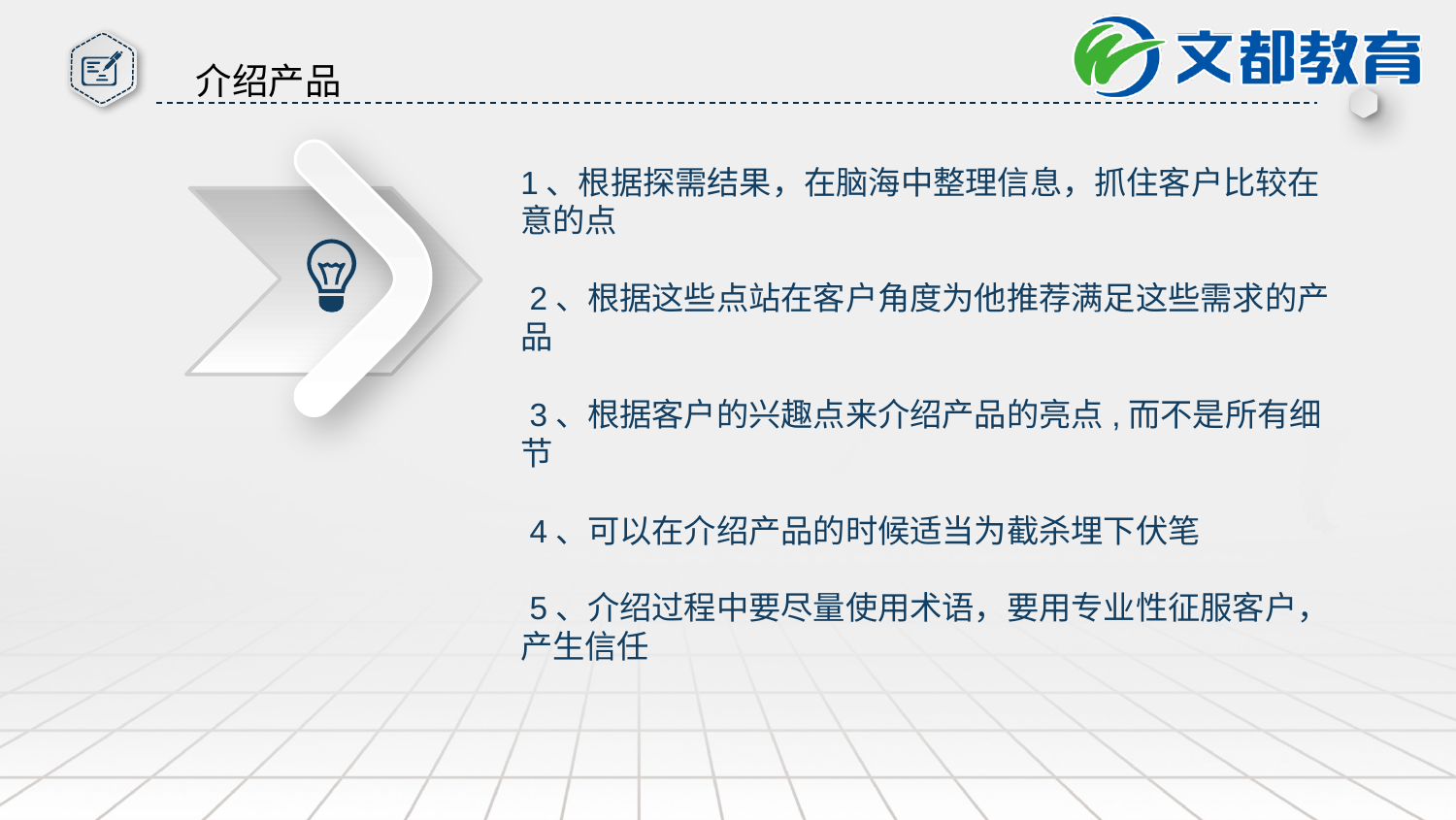

介绍产品
1、根据探需结果，在脑海中整理信息，抓住客户比较在意的点

 2、根据这些点站在客户角度为他推荐满足这些需求的产品

 3、根据客户的兴趣点来介绍产品的亮点,而不是所有细节

 4、可以在介绍产品的时候适当为截杀埋下伏笔

 5、介绍过程中要尽量使用术语，要用专业性征服客户，产生信任